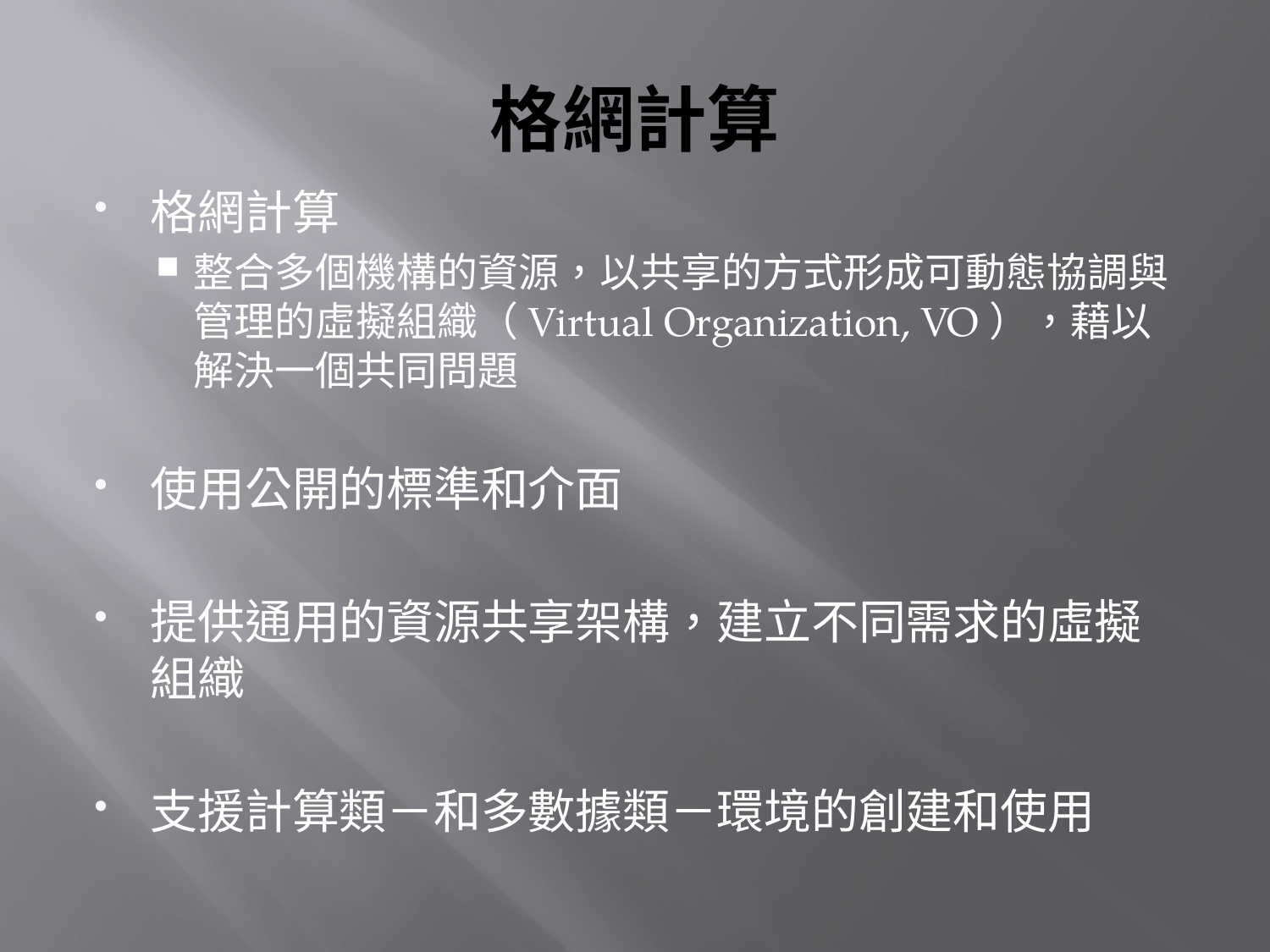

# 格網計算
格網計算
整合多個機構的資源，以共享的方式形成可動態協調與管理的虛擬組織（Virtual Organization, VO），藉以解決一個共同問題

使用公開的標準和介面

提供通用的資源共享架構，建立不同需求的虛擬組織

支援計算類－和多數據類－環境的創建和使用